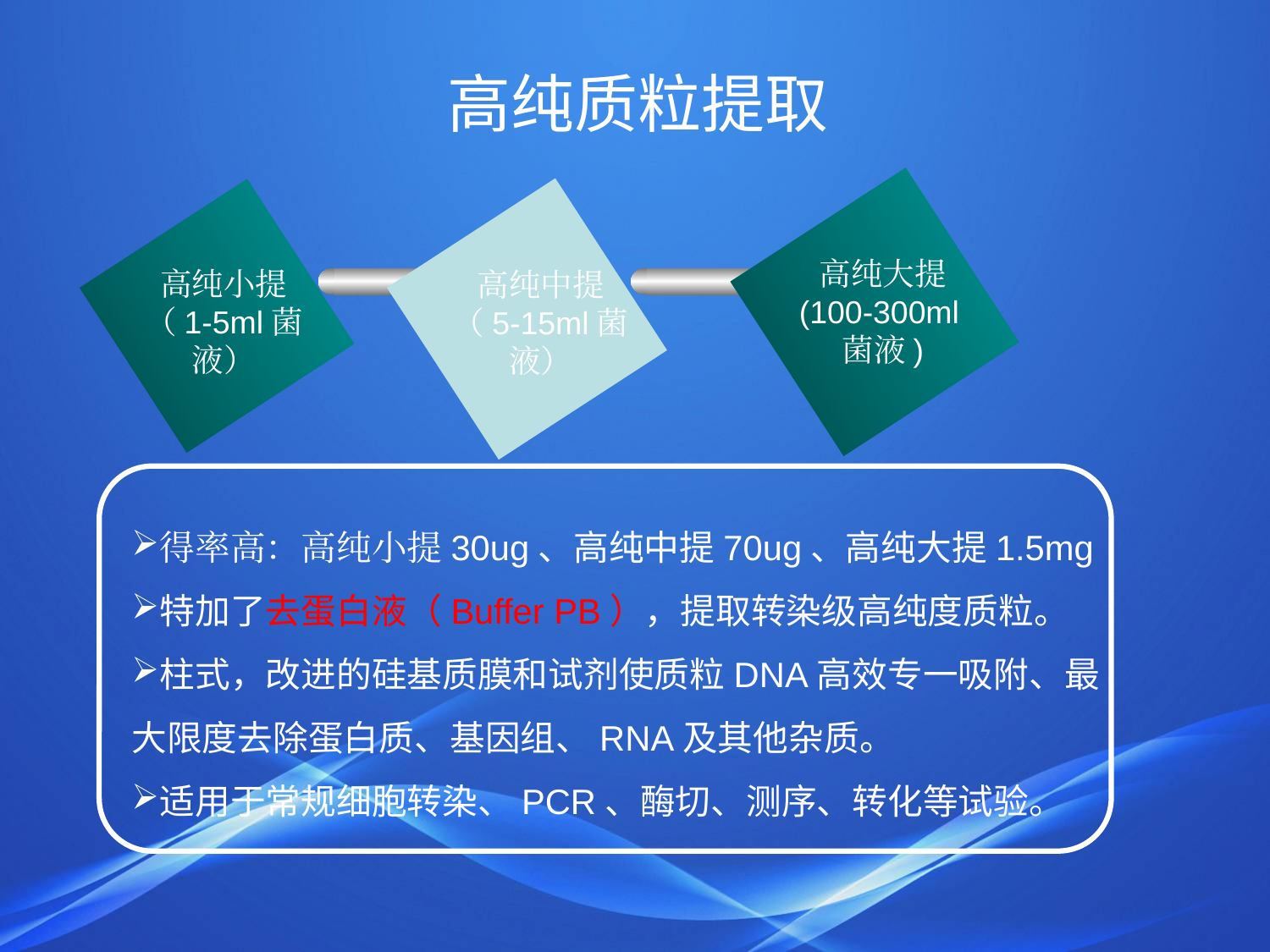

高纯质粒提取

高纯大提
(100-300ml菌液)

高纯小提
（1-5ml菌液）
高纯中提
（5-15ml菌液）

得率高：高纯小提30ug、高纯中提70ug、高纯大提1.5mg
特加了去蛋白液（Buffer PB），提取转染级高纯度质粒。
柱式，改进的硅基质膜和试剂使质粒DNA高效专一吸附、最大限度去除蛋白质、基因组、RNA及其他杂质。
适用于常规细胞转染、PCR、酶切、测序、转化等试验。